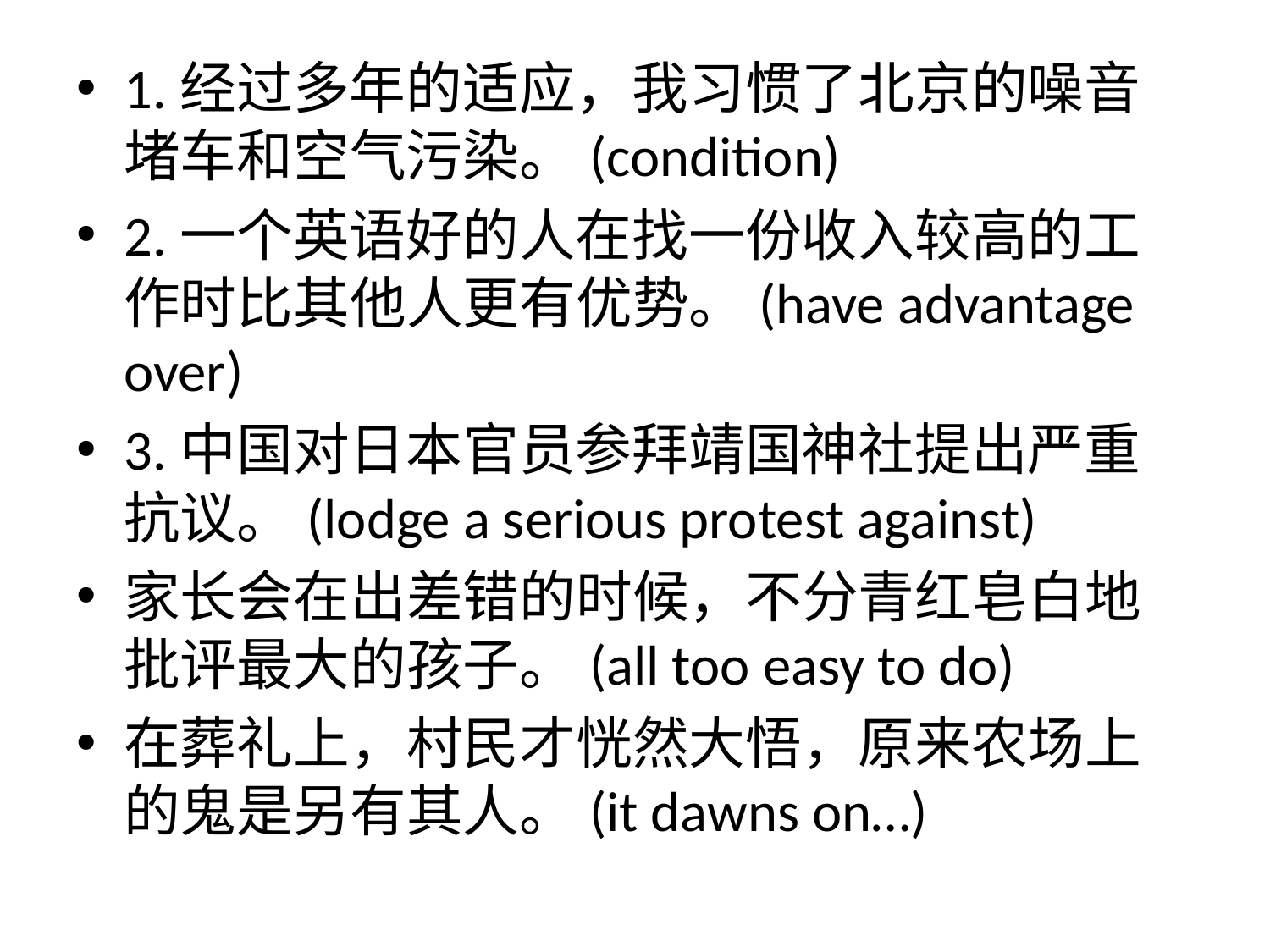

1.经过多年的适应，我习惯了北京的噪音堵车和空气污染。(condition)
2.一个英语好的人在找一份收入较高的工作时比其他人更有优势。(have advantage over)
3.中国对日本官员参拜靖国神社提出严重抗议。(lodge a serious protest against)
家长会在出差错的时候，不分青红皂白地批评最大的孩子。(all too easy to do)
在葬礼上，村民才恍然大悟，原来农场上的鬼是另有其人。(it dawns on…)